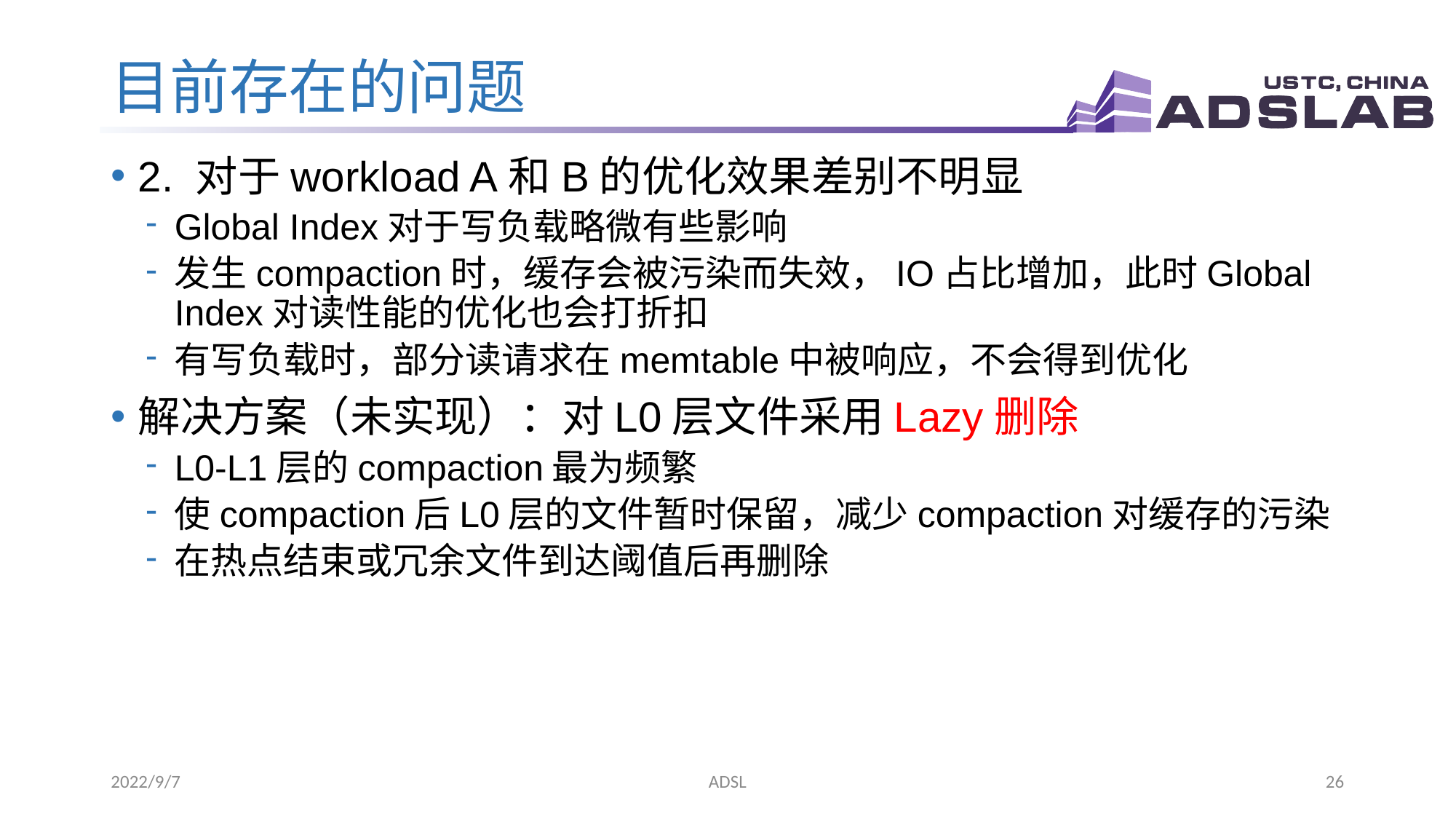

# 目前存在的问题
2. 对于workload A和B的优化效果差别不明显
Global Index对于写负载略微有些影响
发生compaction时，缓存会被污染而失效，IO占比增加，此时Global Index对读性能的优化也会打折扣
有写负载时，部分读请求在memtable中被响应，不会得到优化
解决方案（未实现）：对L0层文件采用Lazy删除
L0-L1层的compaction最为频繁
使compaction后L0层的文件暂时保留，减少compaction对缓存的污染
在热点结束或冗余文件到达阈值后再删除

2022/9/7
ADSL
26